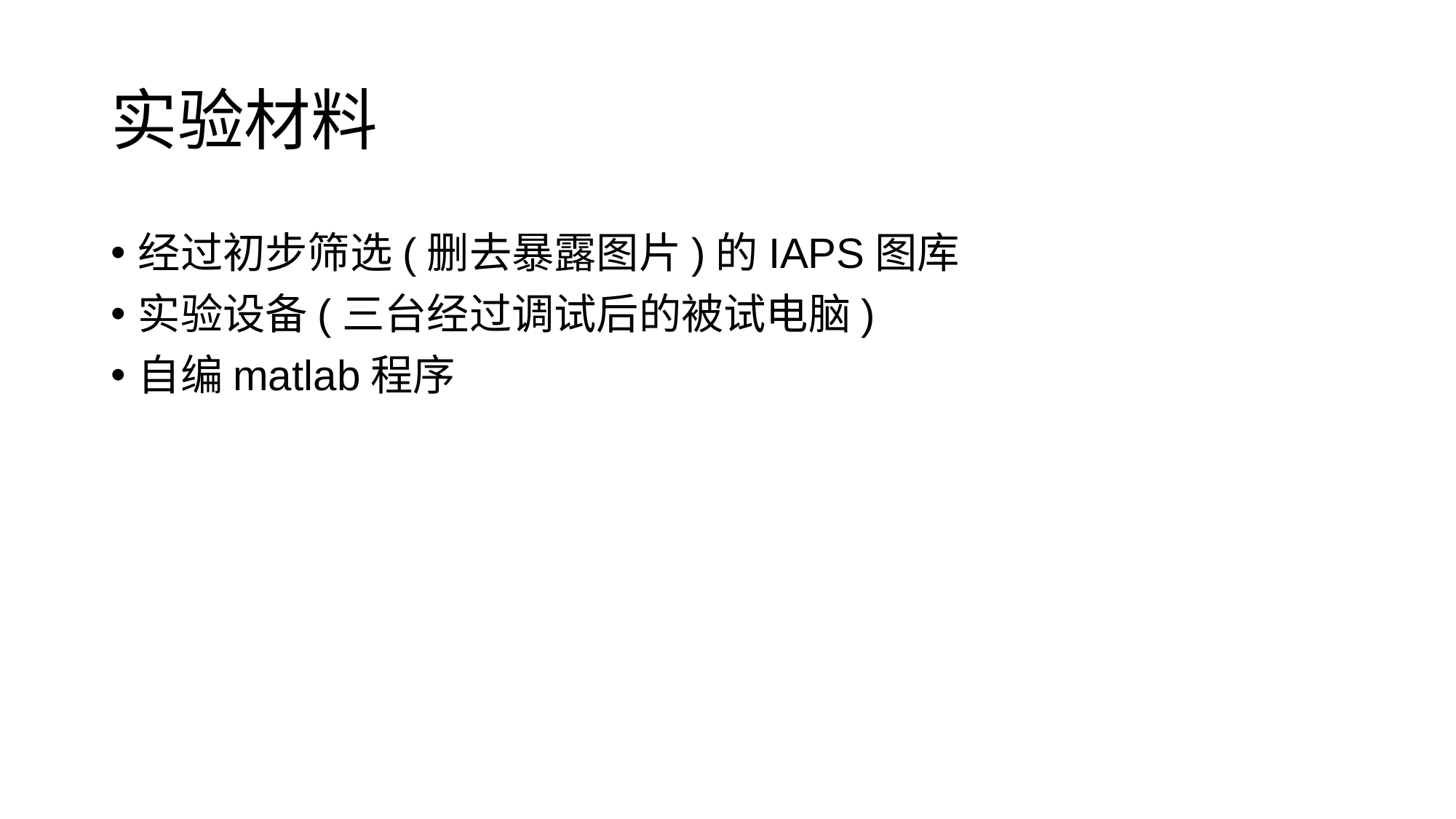

# 实验材料
经过初步筛选(删去暴露图片)的IAPS图库
实验设备(三台经过调试后的被试电脑)
自编matlab程序